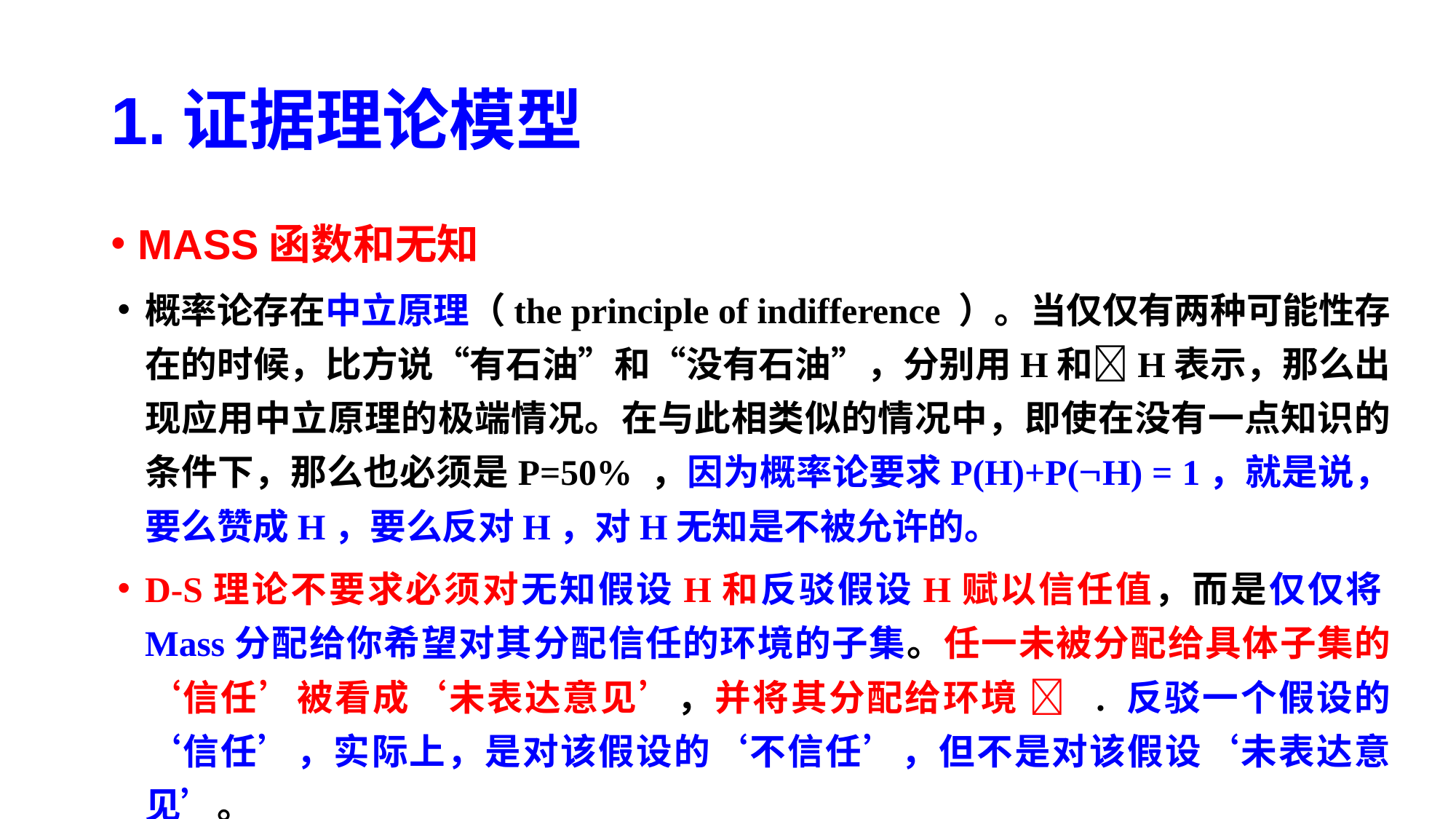

# 1.证据理论模型
MASS函数和无知
概率论存在中立原理（the principle of indifference ）。当仅仅有两种可能性存在的时候，比方说“有石油”和“没有石油”，分别用H和¬H表示，那么出现应用中立原理的极端情况。在与此相类似的情况中，即使在没有一点知识的条件下，那么也必须是P=50% ，因为概率论要求P(H)+P(¬H) = 1，就是说，要么赞成H，要么反对H，对H无知是不被允许的。
D-S理论不要求必须对无知假设H和反驳假设H赋以信任值，而是仅仅将Mass分配给你希望对其分配信任的环境的子集。任一未被分配给具体子集的‘信任’被看成‘未表达意见’，并将其分配给环境 Θ  . 反驳一个假设的‘信任’，实际上，是对该假设的‘不信任’，但不是对该假设‘未表达意见’。